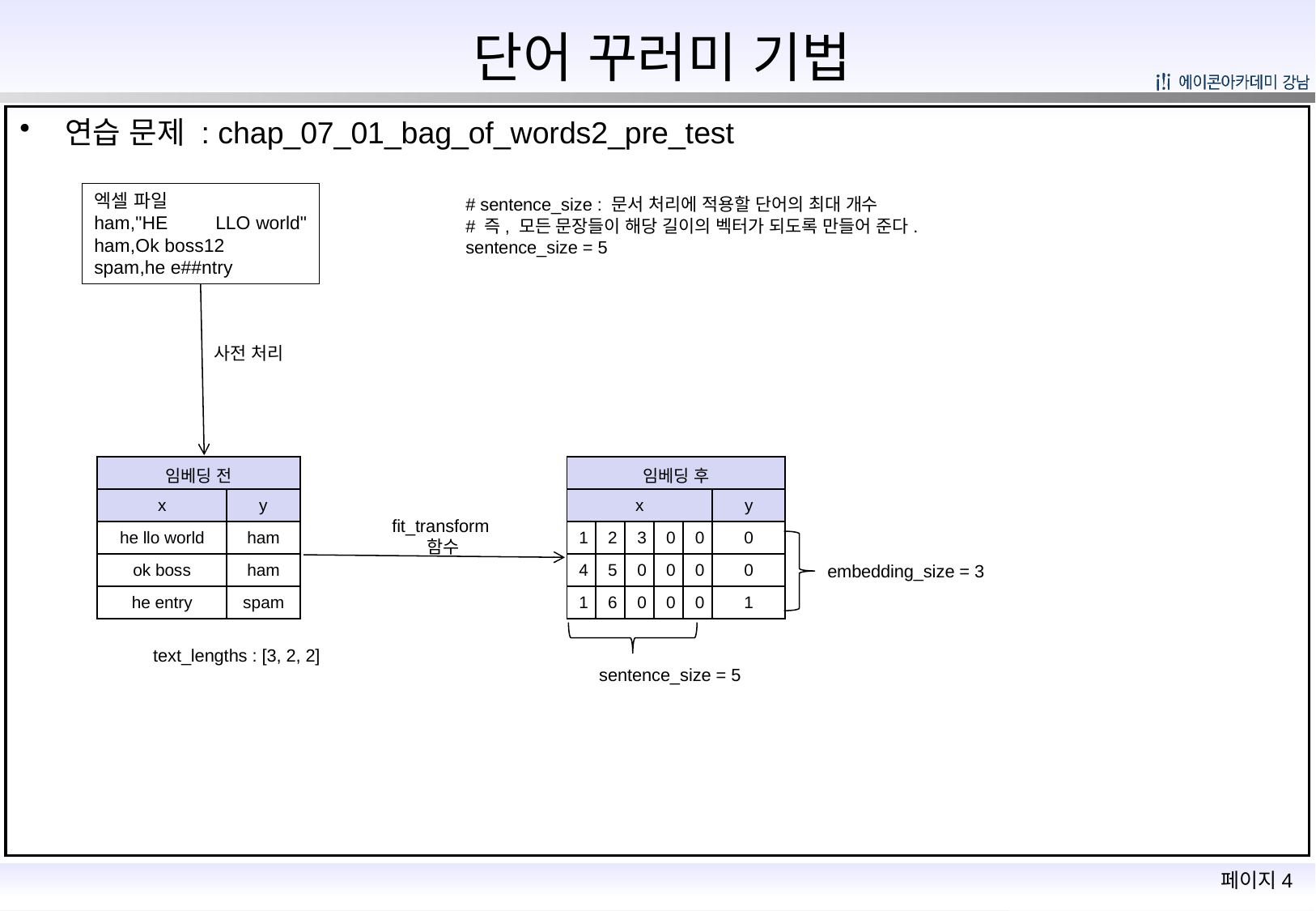

# 단어 꾸러미 기법
연습 문제 : chap_07_01_bag_of_words2_pre_test
엑셀 파일
ham,"HE	LLO world"
ham,Ok boss12
spam,he e##ntry
# sentence_size : 문서 처리에 적용할 단어의 최대 개수
# 즉, 모든 문장들이 해당 길이의 벡터가 되도록 만들어 준다.
sentence_size = 5
사전 처리
| 임베딩 전 |  |
| --- | --- |
| x | y |
| he llo world | ham |
| ok boss | ham |
| he entry | spam |
| 임베딩 후 |  |  |  |  |  |
| --- | --- | --- | --- | --- | --- |
| x |  |  |  |  | y |
| 1 | 2 | 3 | 0 | 0 | 0 |
| 4 | 5 | 0 | 0 | 0 | 0 |
| 1 | 6 | 0 | 0 | 0 | 1 |
fit_transform
함수

embedding_size = 3

text_lengths : [3, 2, 2]
sentence_size = 5